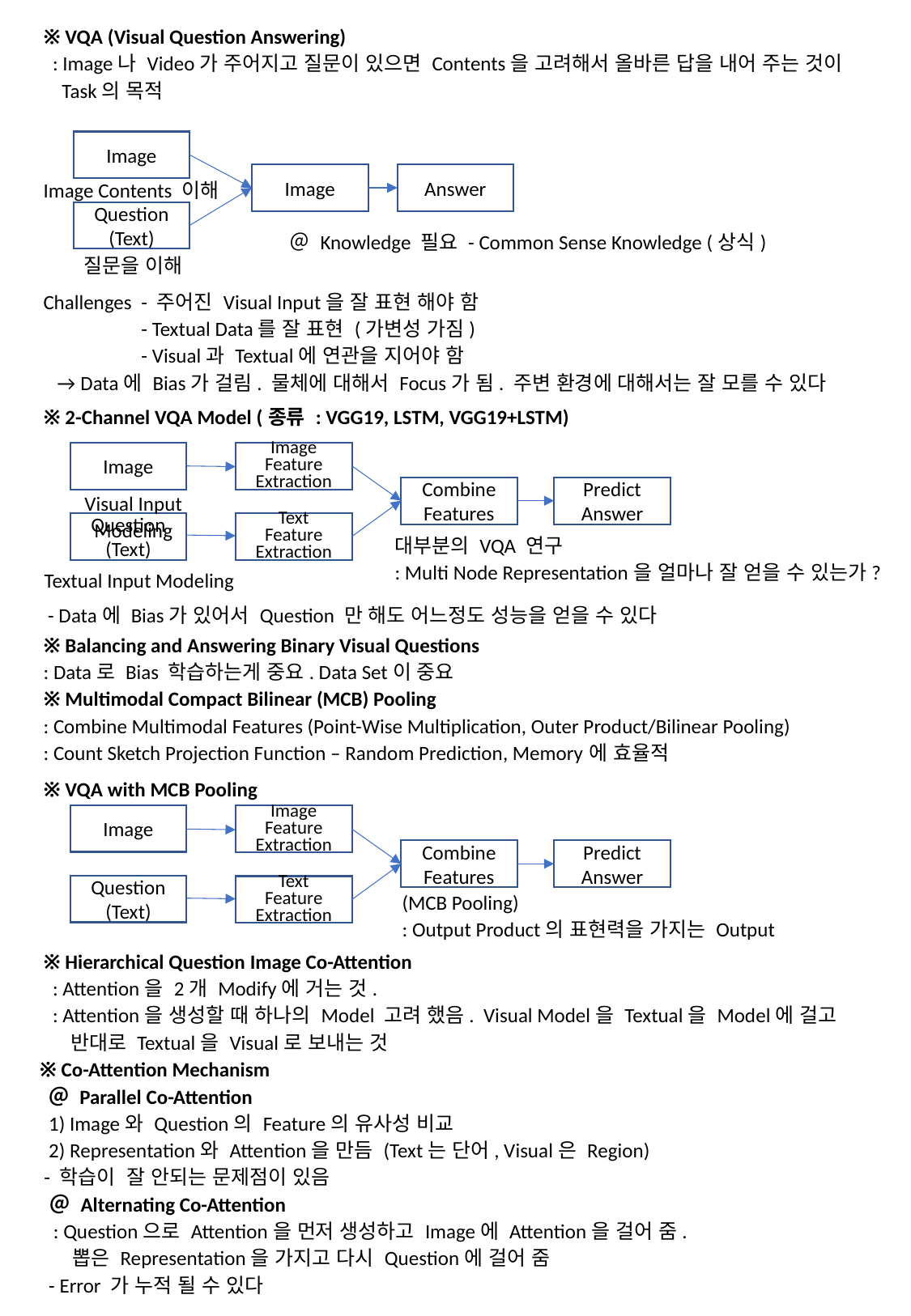

※ VQA (Visual Question Answering)
  : Image나 Video가 주어지고 질문이 있으면 Contents을 고려해서 올바른 답을 내어 주는 것이
    Task의 목적
Image
Image
Answer
Image Contents 이해
Question
(Text)
＠ Knowledge 필요 - Common Sense Knowledge (상식)
질문을 이해
Challenges  - 주어진 Visual Input을 잘 표현 해야 함
                     - Textual Data를 잘 표현 (가변성 가짐)
                     - Visual과 Textual에 연관을 지어야 함
   → Data에 Bias가 걸림. 물체에 대해서 Focus가 됨. 주변 환경에 대해서는 잘 모를 수 있다
※ 2-Channel VQA Model (종류 : VGG19, LSTM, VGG19+LSTM)
Image
Image Feature Extraction
Predict Answer
Combine Features
Visual Input Modeling
Question
(Text)
Text Feature Extraction
대부분의 VQA 연구
: Multi Node Representation을 얼마나 잘 얻을 수 있는가?
Textual Input Modeling
 - Data에 Bias가 있어서 Question 만 해도 어느정도 성능을 얻을 수 있다
※ Balancing and Answering Binary Visual Questions
: Data로 Bias 학습하는게 중요. Data Set이 중요
※ Multimodal Compact Bilinear (MCB) Pooling
: Combine Multimodal Features (Point-Wise Multiplication, Outer Product/Bilinear Pooling)
: Count Sketch Projection Function – Random Prediction, Memory에 효율적
※ VQA with MCB Pooling
Image
Image Feature Extraction
Predict Answer
Combine Features
Question
(Text)
Text Feature Extraction
(MCB Pooling)
: Output Product의 표현력을 가지는 Output
※ Hierarchical Question Image Co-Attention
  : Attention을 2개 Modify에 거는 것.
  : Attention을 생성할 때 하나의 Model 고려 했음.  Visual Model을 Textual을 Model에 걸고
    반대로 Textual을 Visual로 보내는 것
※ Co-Attention Mechanism
 ＠ Parallel Co-Attention
  1) Image와 Question의 Feature의 유사성 비교
  2) Representation와 Attention을 만듬 (Text는 단어, Visual은 Region)
 - 학습이  잘 안되는 문제점이 있음
 ＠ Alternating Co-Attention
   : Question으로 Attention을 먼저 생성하고 Image에 Attention을 걸어 줌.
     뽑은 Representation을 가지고 다시 Question에 걸어 줌
  - Error 가 누적 될 수 있다